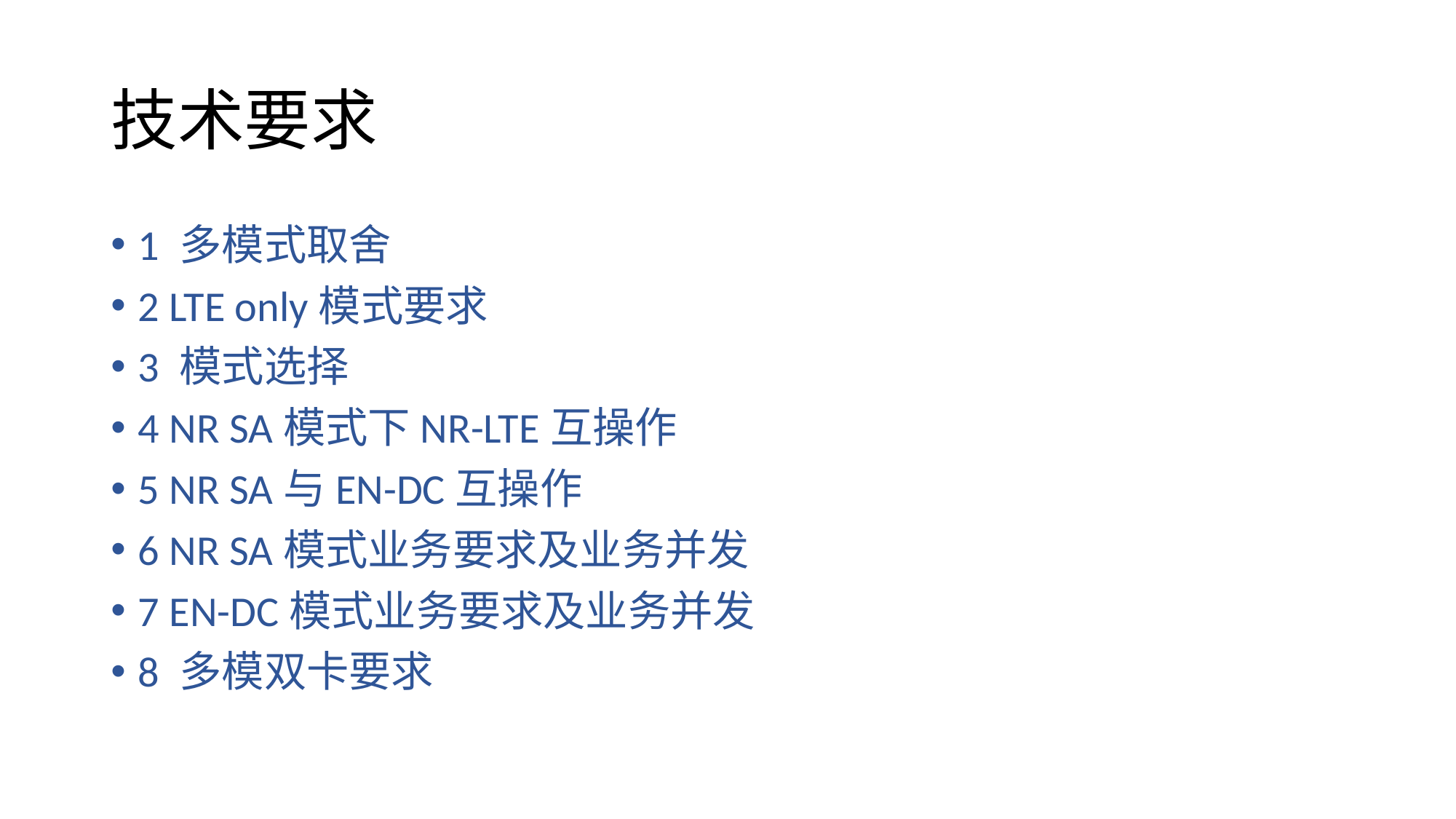

# 技术要求
1 多模式取舍
2 LTE only模式要求
3 模式选择
4 NR SA模式下NR-LTE互操作
5 NR SA与EN-DC互操作
6 NR SA模式业务要求及业务并发
7 EN-DC模式业务要求及业务并发
8 多模双卡要求